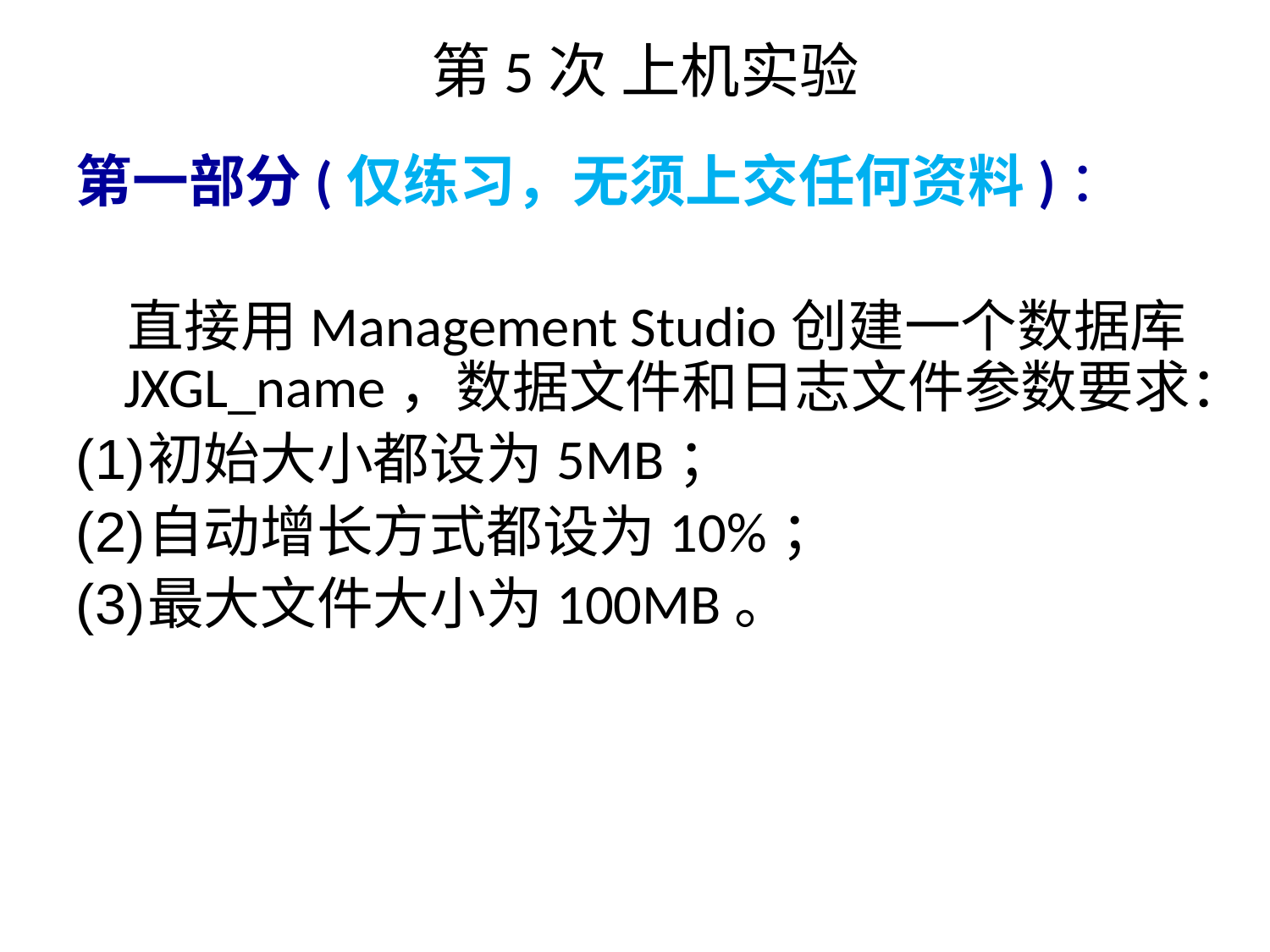

# 第5次 上机实验
第一部分(仅练习，无须上交任何资料)：

   直接用Management Studio创建一个数据库JXGL_name，数据文件和日志文件参数要求：
初始大小都设为5MB；
自动增长方式都设为10%；
最大文件大小为100MB。